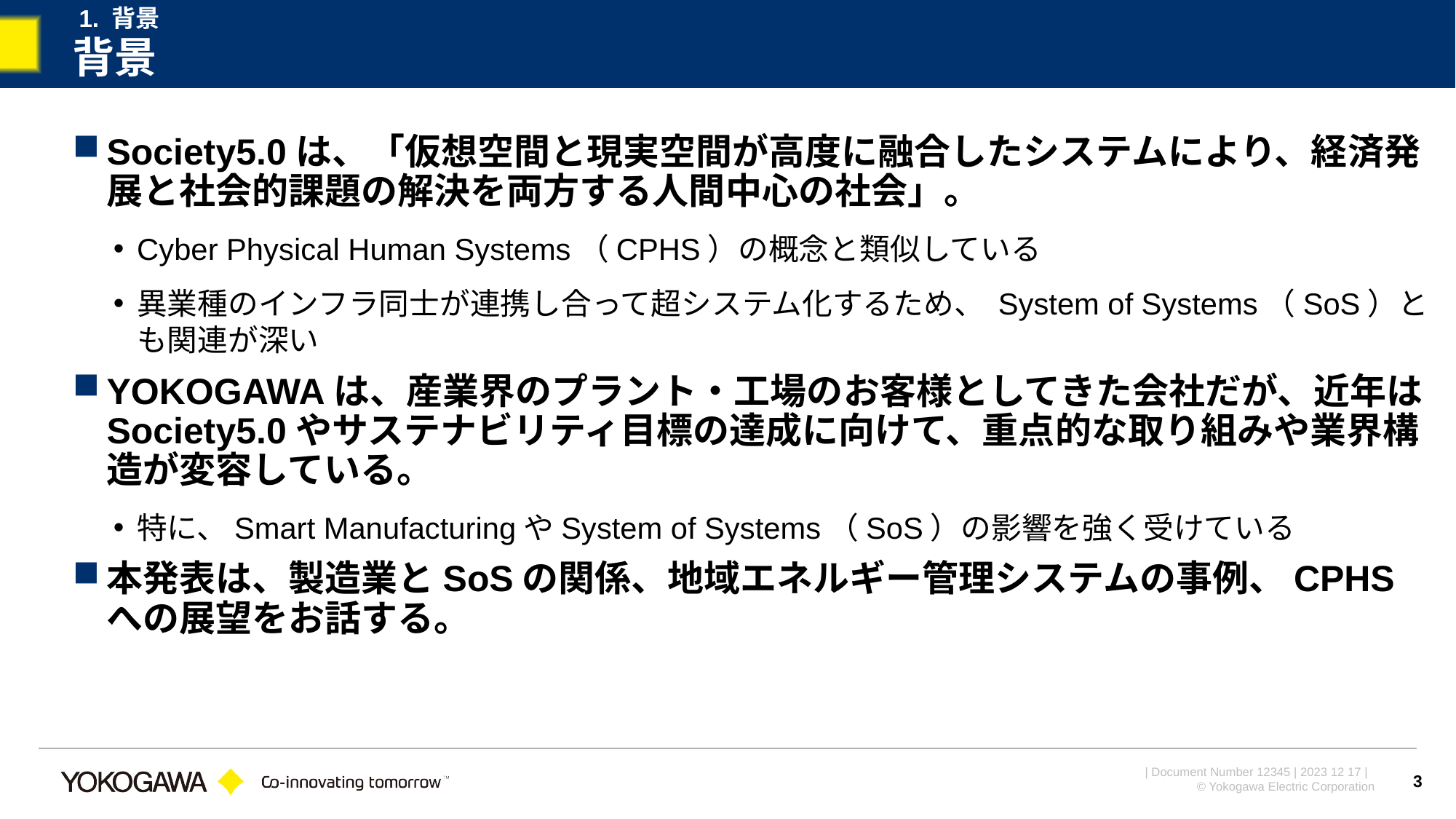

1. 背景
背景
Society5.0は、「仮想空間と現実空間が高度に融合したシステムにより、経済発展と社会的課題の解決を両方する人間中心の社会」。
Cyber Physical Human Systems（CPHS）の概念と類似している
異業種のインフラ同士が連携し合って超システム化するため、 System of Systems（SoS）とも関連が深い
YOKOGAWAは、産業界のプラント・工場のお客様としてきた会社だが、近年はSociety5.0やサステナビリティ目標の達成に向けて、重点的な取り組みや業界構造が変容している。
特に、Smart ManufacturingやSystem of Systems（SoS）の影響を強く受けている
本発表は、製造業とSoSの関係、地域エネルギー管理システムの事例、CPHSへの展望をお話する。
3